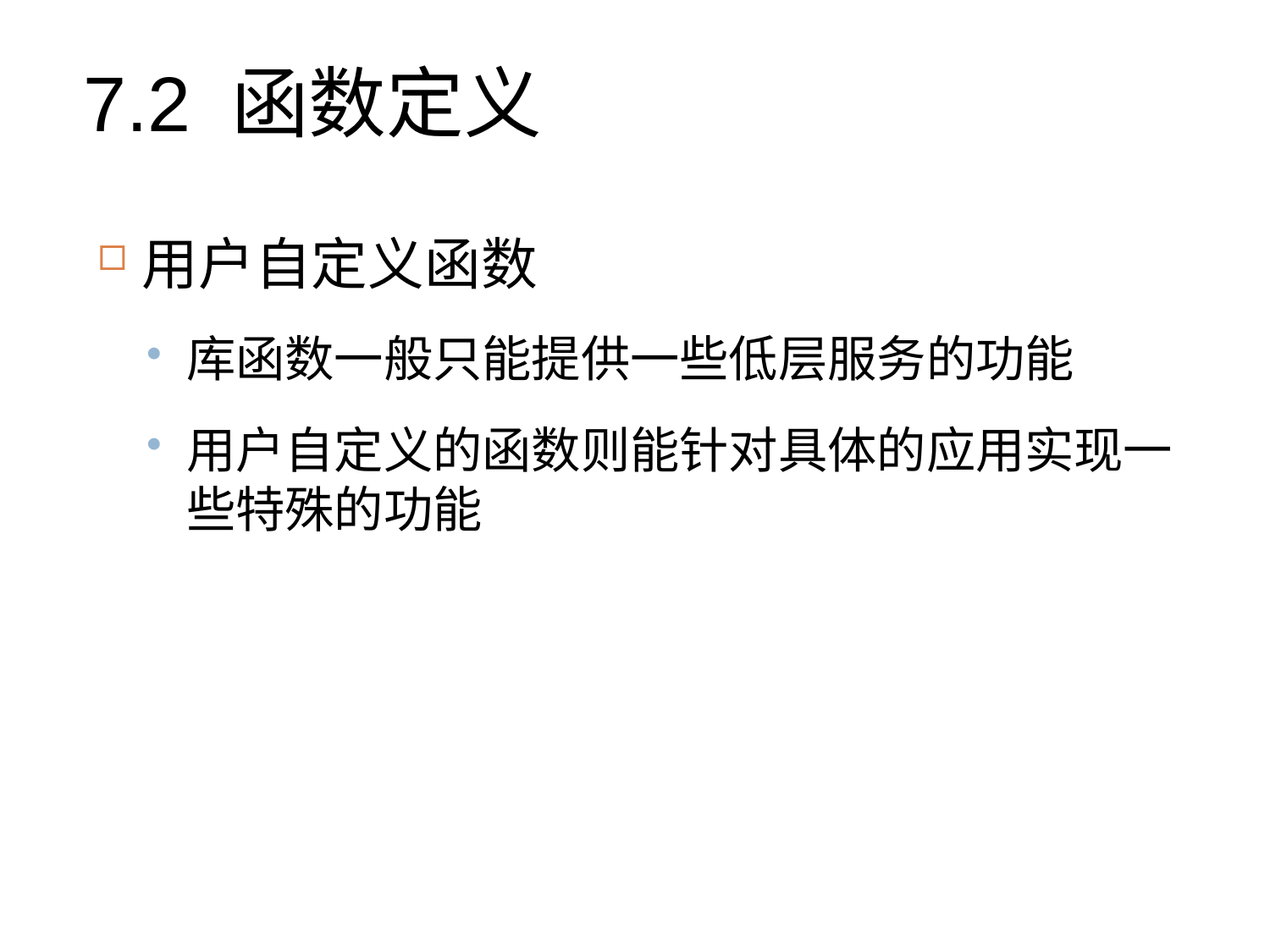

7.2 函数定义
用户自定义函数
库函数一般只能提供一些低层服务的功能
用户自定义的函数则能针对具体的应用实现一些特殊的功能